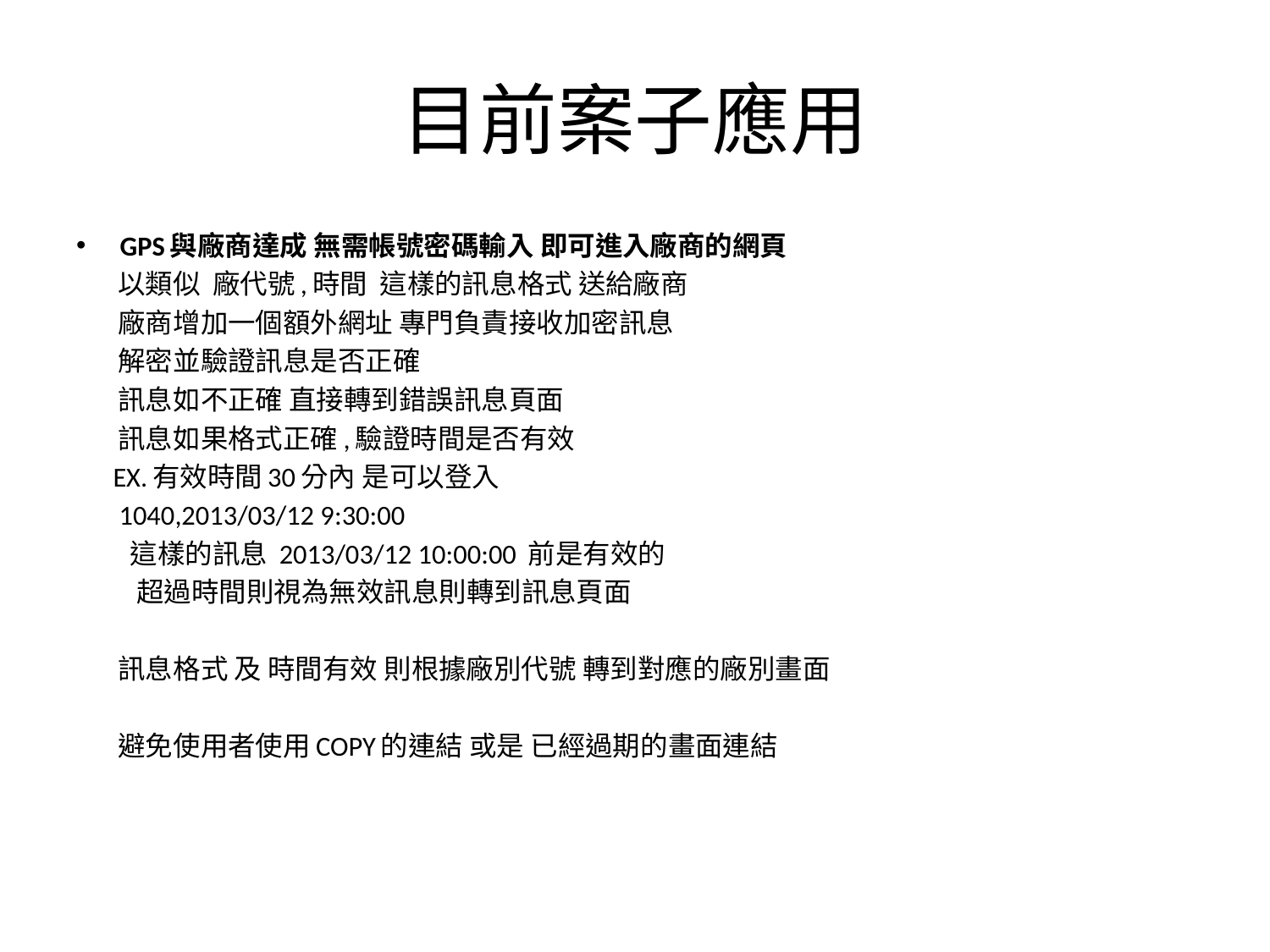

# 目前案子應用
GPS與廠商達成 無需帳號密碼輸入 即可進入廠商的網頁
      以類似  廠代號,時間  這樣的訊息格式 送給廠商
      廠商增加一個額外網址 專門負責接收加密訊息
      解密並驗證訊息是否正確
      訊息如不正確 直接轉到錯誤訊息頁面
      訊息如果格式正確,驗證時間是否有效
      EX.有效時間30分內 是可以登入
       1040,2013/03/12 9:30:00
        這樣的訊息 2013/03/12 10:00:00 前是有效的
         超過時間則視為無效訊息則轉到訊息頁面

      訊息格式 及 時間有效 則根據廠別代號 轉到對應的廠別畫面

      避免使用者使用COPY的連結 或是 已經過期的畫面連結